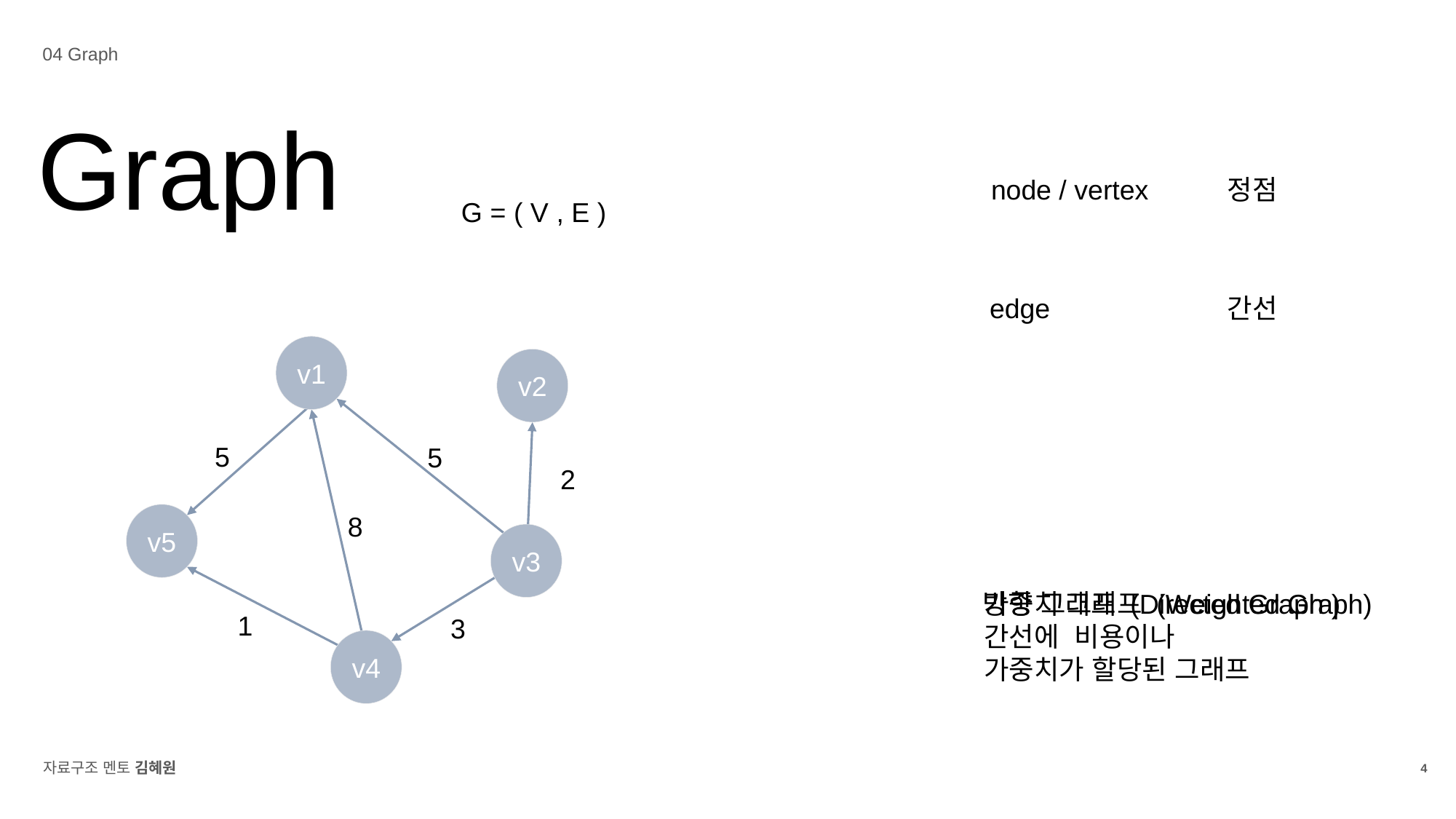

Graph
node / vertex
정점
edge
간선
G = ( V , E )
v1
v2
5
5
2
v5
8
v3
가중치 그래프 (Weighted Graph)
간선에  비용이나
가중치가 할당된 그래프
방향 그래프 (Directed Graph )
1
3
v4